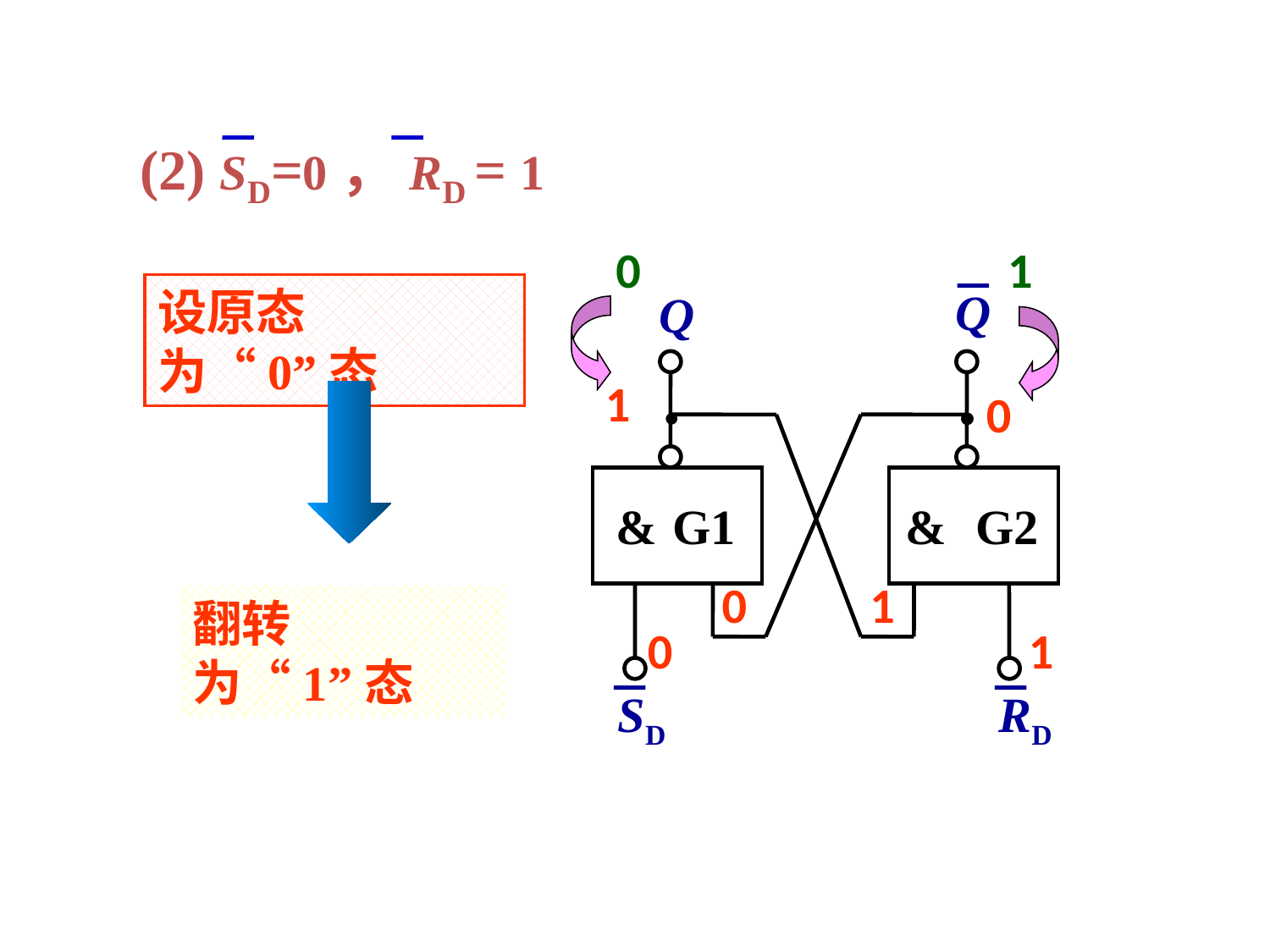

(2) SD=0，RD = 1

0
1
设原态为“0”态
Q

Q
.
.

&
G1
&
G2

SD

RD

1
0

翻转为“1”态
0
1
0
1